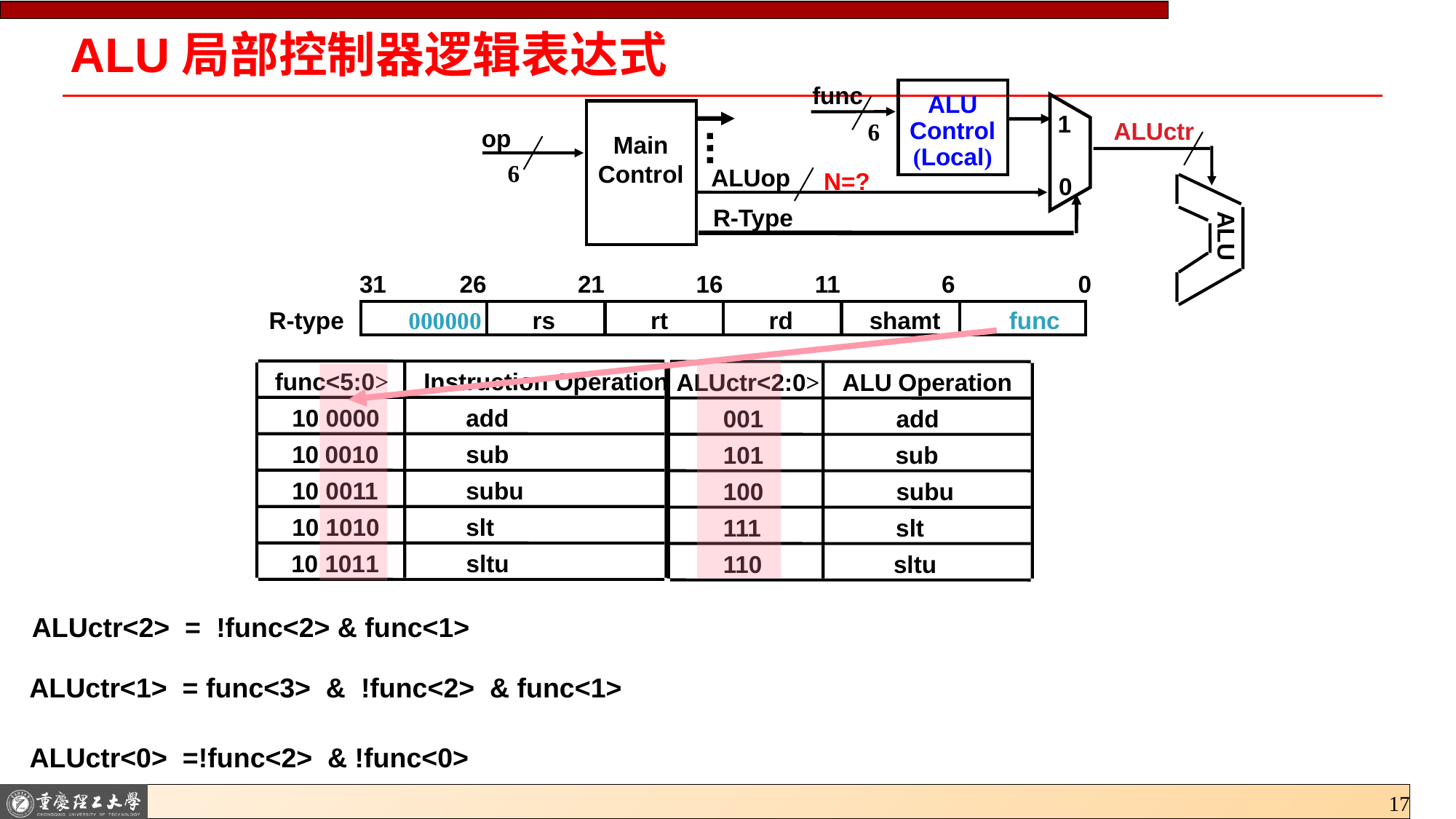

# ALU局部控制器逻辑表达式
func

ALU
Control
(Local)

1
ALUctr

6
op

Main
Control

6
ALUop
N=?
0

R-Type

ALU
31
26
21
16
11
6
0
000000

rs

rt

rd

shamt

func

R-type

func<5:0>
Instruction Operation

10 0000
add

10 0010
sub

10 0011
subu

10 1010
slt

10 1011
sltu

ALUctr<2:0>

ALU Operation

001
add

101
  sub

100
subu

111
slt

110
        sltu

ALUctr<2>  =  !func<2> & func<1>
ALUctr<1>  = func<3>  &  !func<2>  & func<1>
ALUctr<0>  =!func<2>  & !func<0>